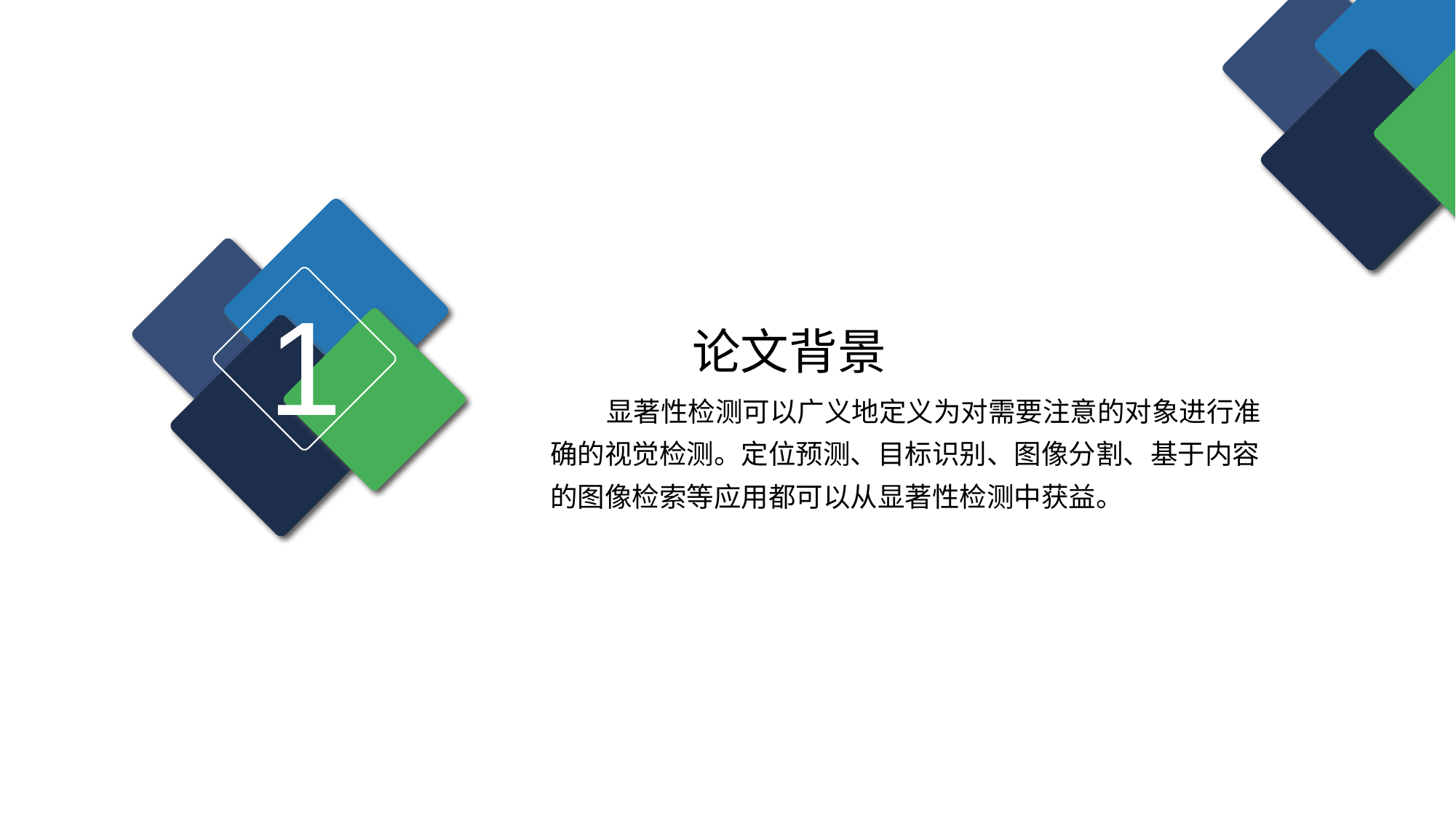

1

论文背景
        显著性检测可以广义地定义为对需要注意的对象进行准确的视觉检测。定位预测、目标识别、图像分割、基于内容的图像检索等应用都可以从显著性检测中获益。